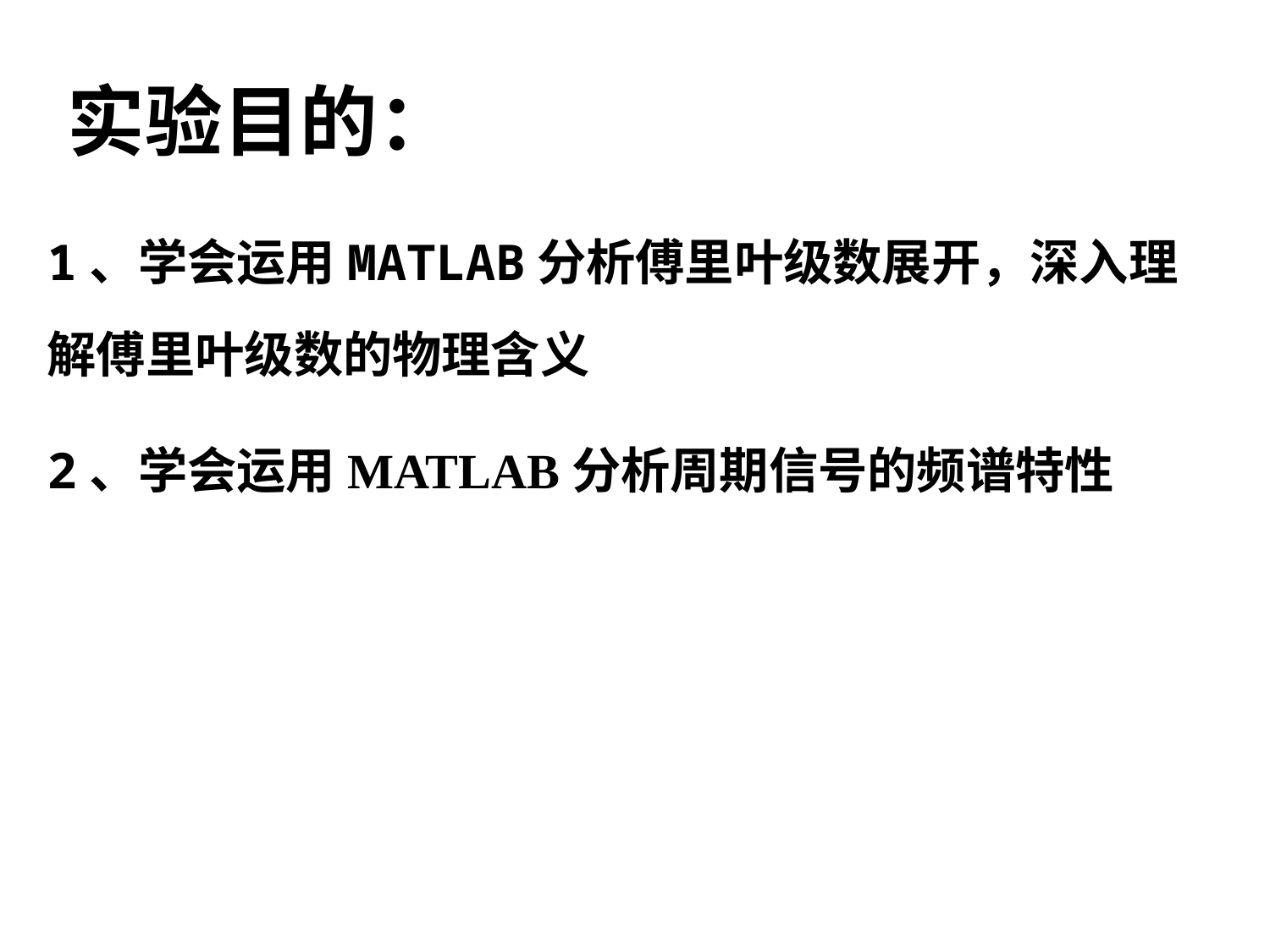

实验目的：
1、学会运用MATLAB分析傅里叶级数展开，深入理解傅里叶级数的物理含义
2、学会运用MATLAB分析周期信号的频谱特性